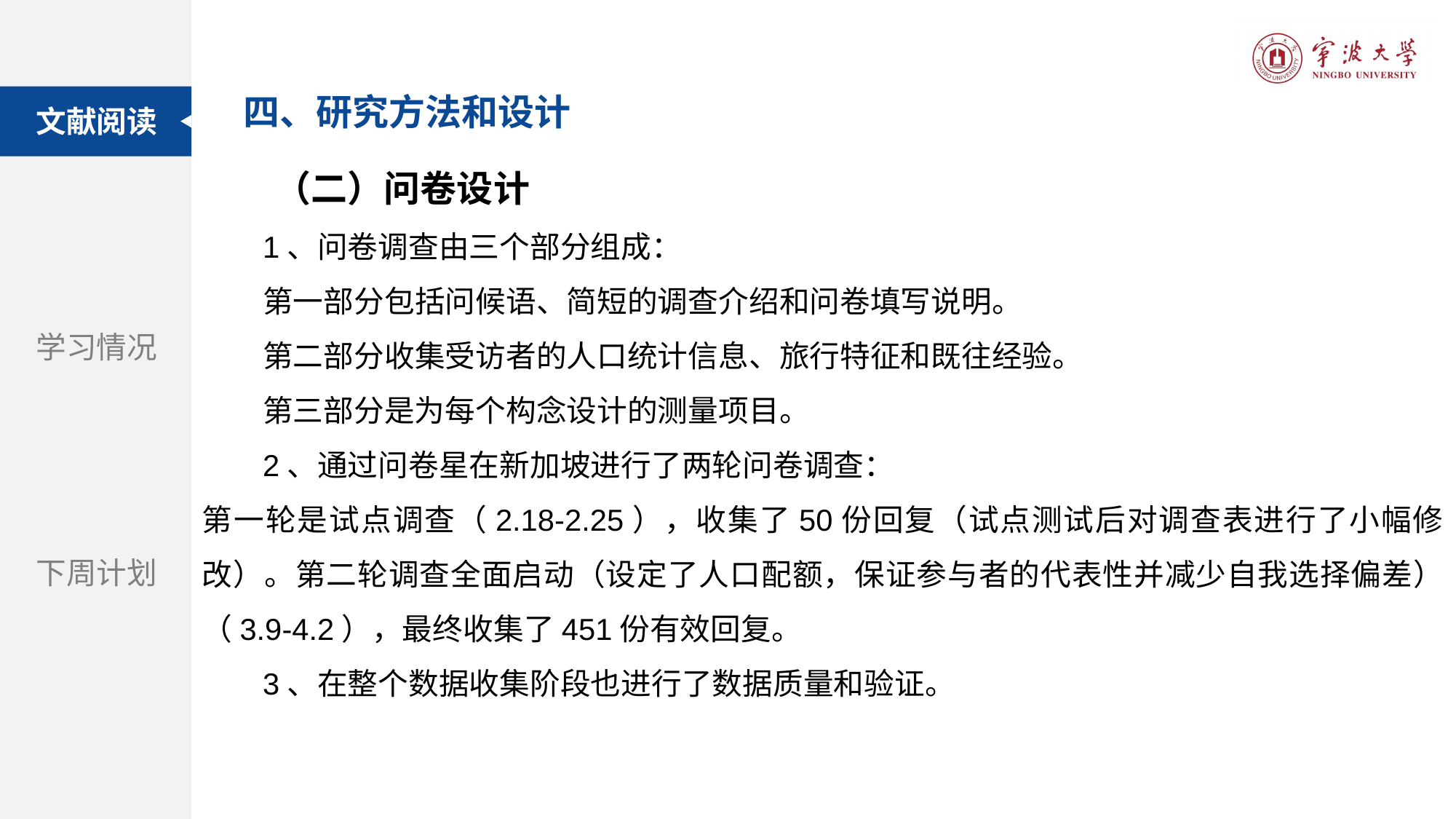

四、研究方法和设计

文献阅读
（二）问卷设计
1、问卷调查由三个部分组成：
第一部分包括问候语、简短的调查介绍和问卷填写说明。
第二部分收集受访者的人口统计信息、旅行特征和既往经验。
第三部分是为每个构念设计的测量项目。
2、通过问卷星在新加坡进行了两轮问卷调查：
第一轮是试点调查（2.18-2.25），收集了50份回复（试点测试后对调查表进行了小幅修改）。第二轮调查全面启动（设定了人口配额，保证参与者的代表性并减少自我选择偏差）（3.9-4.2），最终收集了451份有效回复。
3、在整个数据收集阶段也进行了数据质量和验证。
题目：自动驾驶汽车和街道设计：使用虚拟现实实验探索中央分隔带在提高行人过街安全性方面的作用
学习情况
期刊：Accident Analysis and Prevention
下周计划